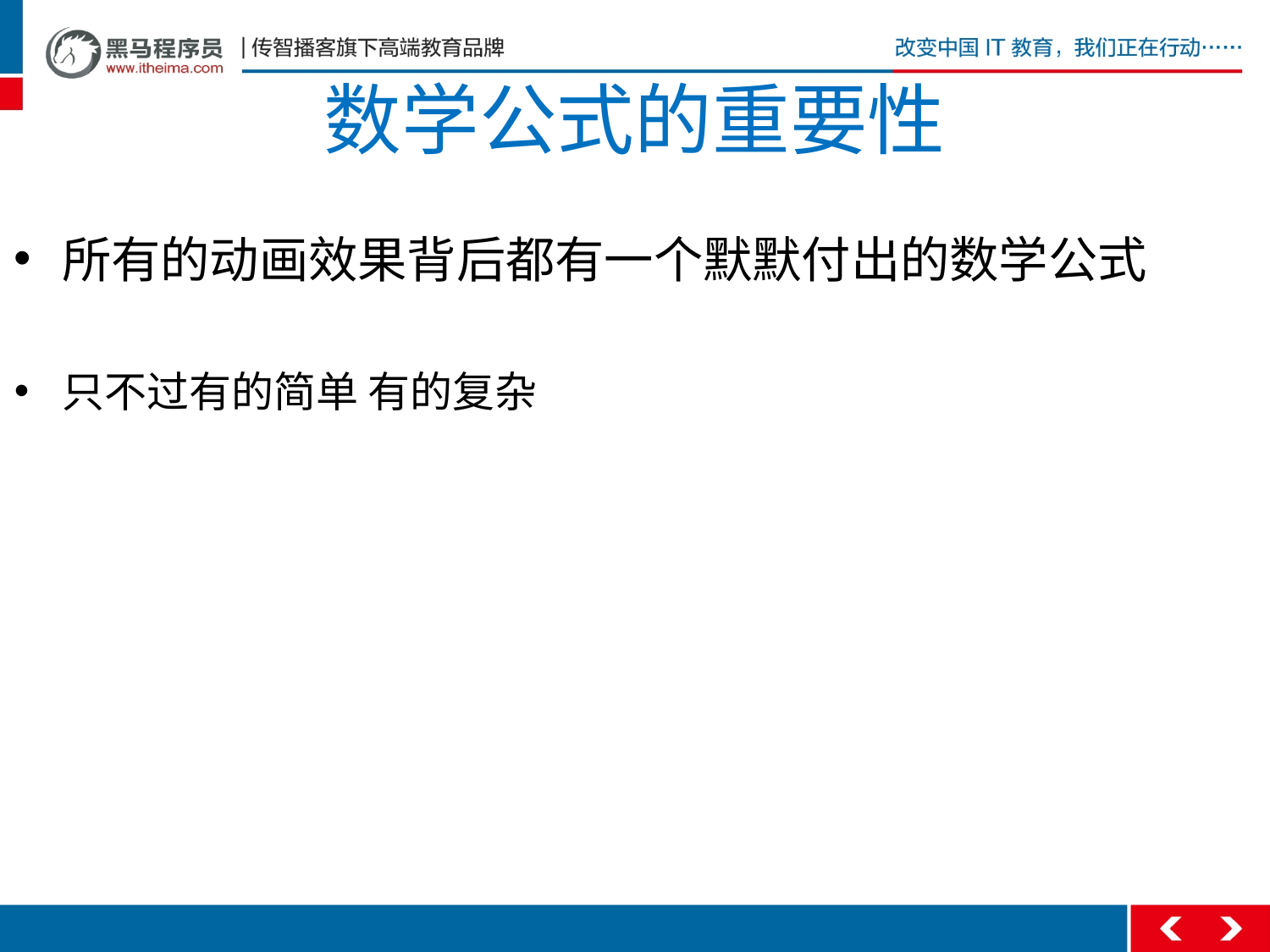

# 数学公式的重要性
所有的动画效果背后都有一个默默付出的数学公式

只不过有的简单 有的复杂